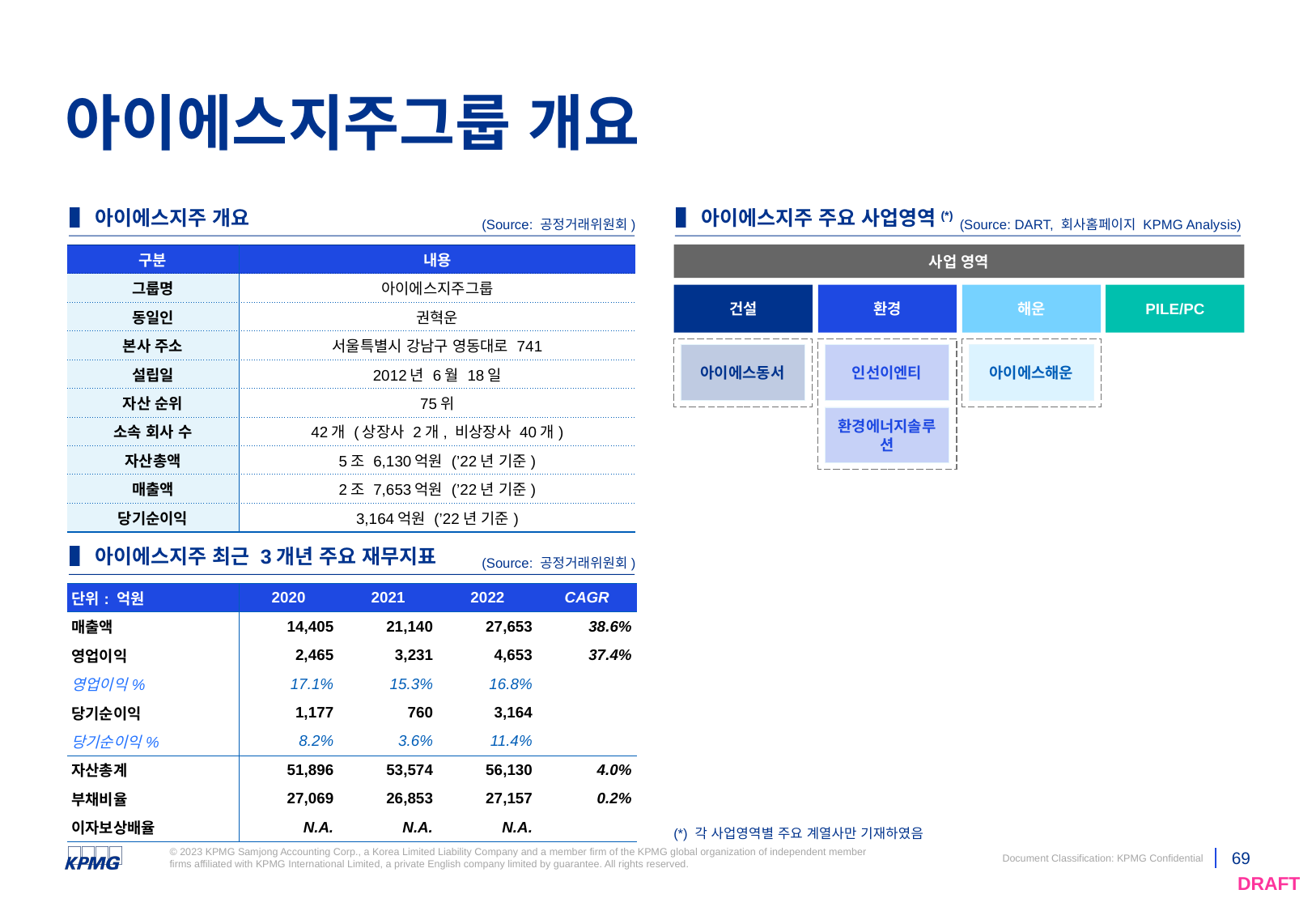

# 아이에스지주그룹 개요
▌아이에스지주 개요

▌아이에스지주 주요 사업영역(*)

(Source: 공정거래위원회)
(Source: DART, 회사홈페이지 KPMG Analysis)
사업 영역
| 구분 | 내용 |
| --- | --- |
| 그룹명 | 아이에스지주그룹 |
| 동일인 | 권혁운 |
| 본사 주소 | 서울특별시 강남구 영동대로 741 |
| 설립일 | 2012년 6월 18일 |
| 자산 순위 | 75위 |
| 소속 회사 수 | 42개 (상장사 2개, 비상장사 40개) |
| 자산총액 | 5조 6,130억원 (’22년 기준) |
| 매출액 | 2조 7,653억원 (’22년 기준) |
| 당기순이익 | 3,164억원 (’22년 기준) |
건설
환경
해운
PILE/PC

아이에스동서
인선이엔티
아이에스해운
환경에너지솔루션
▌아이에스지주 최근 3개년 주요 재무지표

(Source: 공정거래위원회)
| 단위: 억원 | 2020 | 2021 | 2022 | CAGR |
| --- | --- | --- | --- | --- |
| 매출액 | 14,405 | 21,140 | 27,653 | 38.6% |
| 영업이익 | 2,465 | 3,231 | 4,653 | 37.4% |
| 영업이익% | 17.1% | 15.3% | 16.8% |  |
| 당기순이익 | 1,177 | 760 | 3,164 |  |
| 당기순이익% | 8.2% | 3.6% | 11.4% |  |
| 자산총계 | 51,896 | 53,574 | 56,130 | 4.0% |
| 부채비율 | 27,069 | 26,853 | 27,157 | 0.2% |
| 이자보상배율 | N.A. | N.A. | N.A. |  |
(*) 각 사업영역별 주요 계열사만 기재하였음

학생 진로 상담/지원,
기업 임직원 EAP(*)
영유아
초등학생/중학생
/고등학생
대학생
성인
근로자